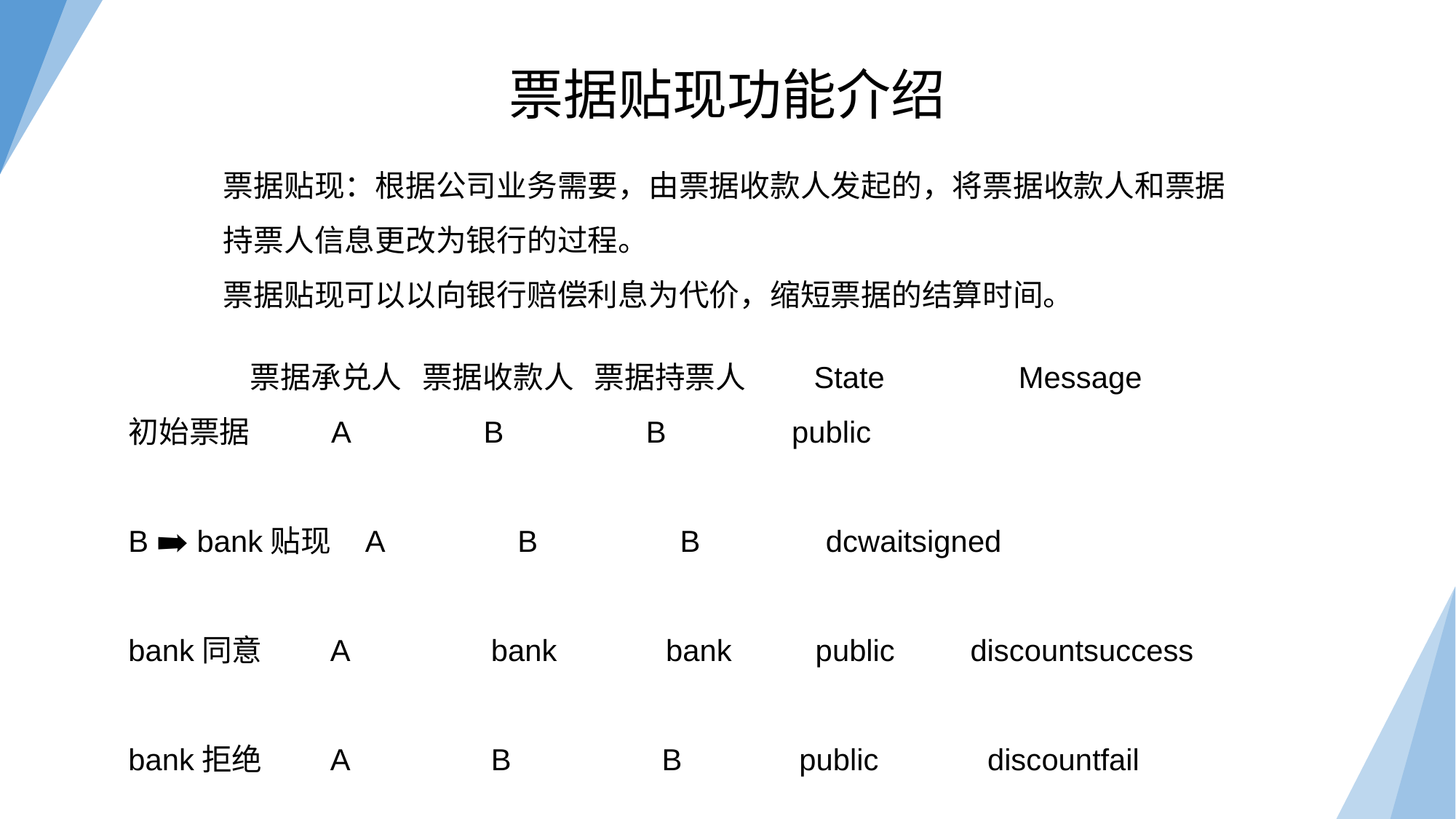

票据贴现功能介绍
票据贴现：根据公司业务需要，由票据收款人发起的，将票据收款人和票据持票人信息更改为银行的过程。
票据贴现可以以向银行赔偿利息为代价，缩短票据的结算时间。

输入小标题
                 票据承兑人   票据收款人   票据持票人         State                Message
初始票据           A                B                 B               public

B ➡️ bank贴现    A                B                 B               dcwaitsigned

bank同意         A                 bank             bank          public         discountsuccess

bank拒绝         A                 B                  B              public             discountfail